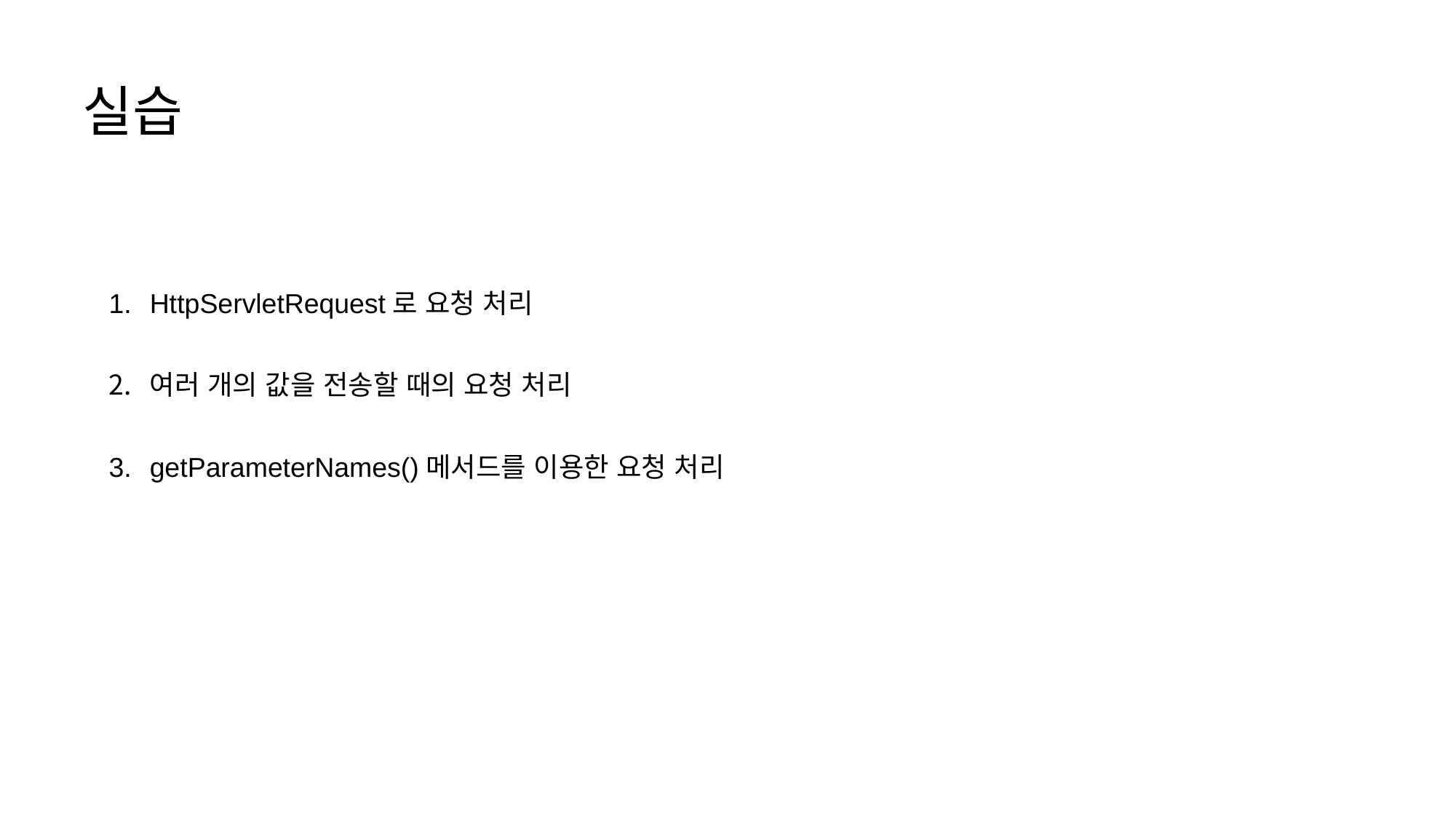

실습
HttpServletRequest로 요청 처리
여러 개의 값을 전송할 때의 요청 처리
getParameterNames()메서드를 이용한 요청 처리